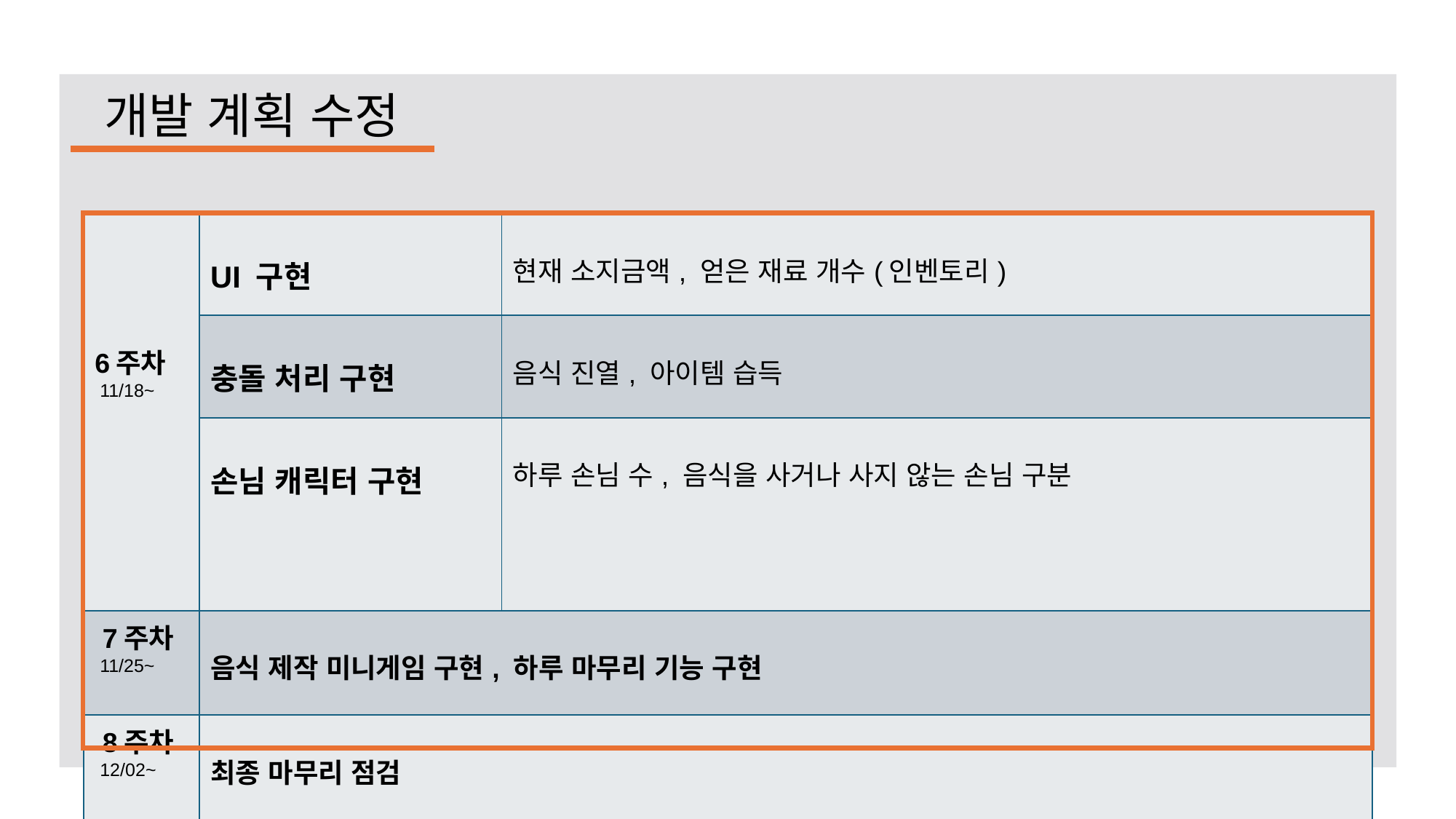

개발 계획 수정

| 6주차 11/18~ | UI 구현 | 현재 소지금액, 얻은 재료 개수(인벤토리) |
| --- | --- | --- |
|  | 충돌 처리 구현 | 음식 진열, 아이템 습득 |
|  | 손님 캐릭터 구현 | 하루 손님 수, 음식을 사거나 사지 않는 손님 구분 |
| 7주차 11/25~ | 음식 제작 미니게임 구현, 하루 마무리 기능 구현 |  |
| 8주차 12/02~ | 최종 마무리 점검 |  |